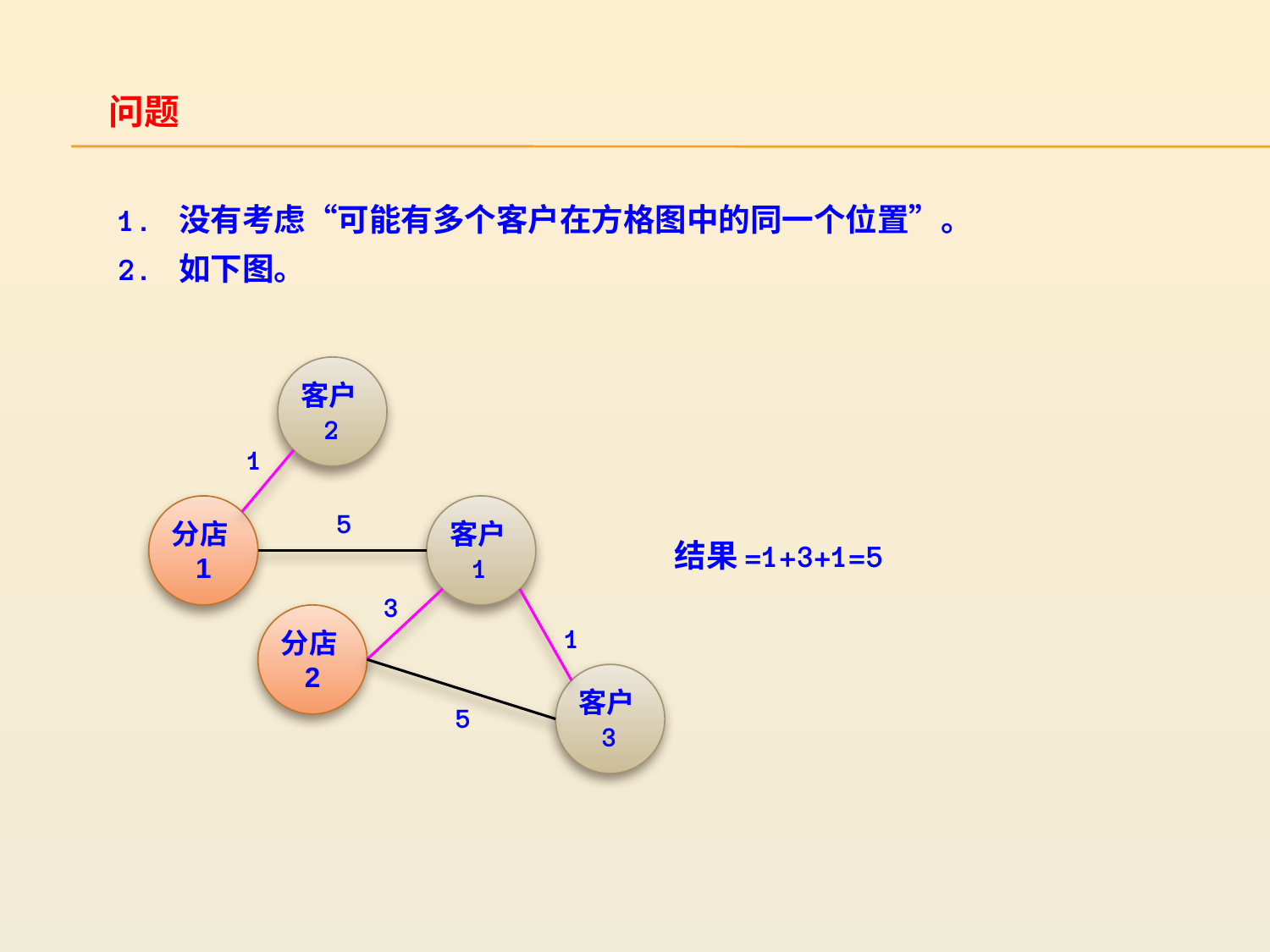

问题
1. 没有考虑“可能有多个客户在方格图中的同一个位置”。
2. 如下图。
客户2
1
分店1
客户1
5
3
分店2
1
客户3
5
结果=1+3+1=5